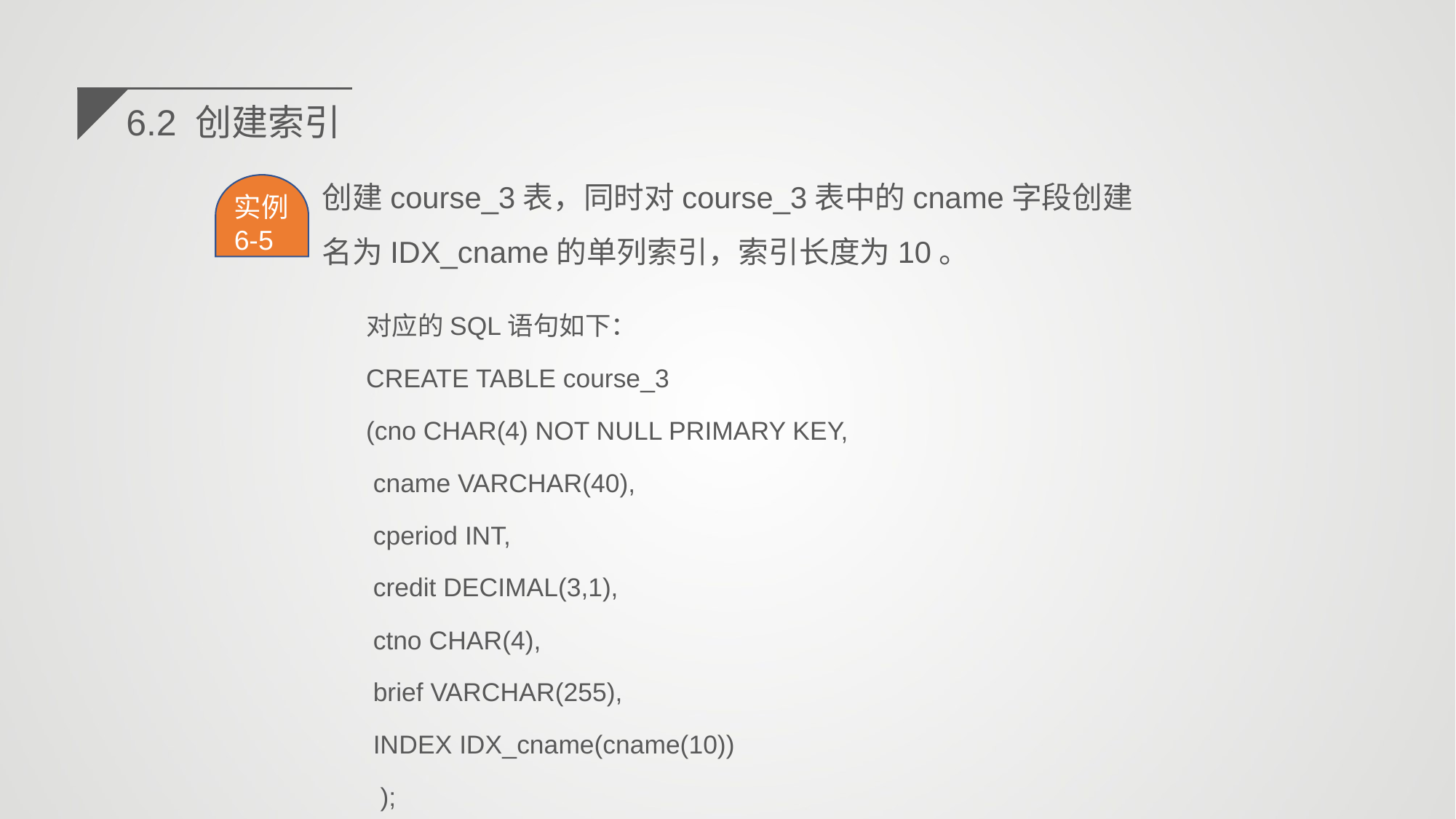

6.2 创建索引

创建course_3表，同时对course_3表中的cname字段创建
名为IDX_cname的单列索引，索引长度为10。

实例
6-5
对应的SQL语句如下：
CREATE TABLE course_3
(cno CHAR(4) NOT NULL PRIMARY KEY,
 cname VARCHAR(40),
 cperiod INT,
 credit DECIMAL(3,1),
 ctno CHAR(4),
 brief VARCHAR(255),
 INDEX IDX_cname(cname(10))
  );